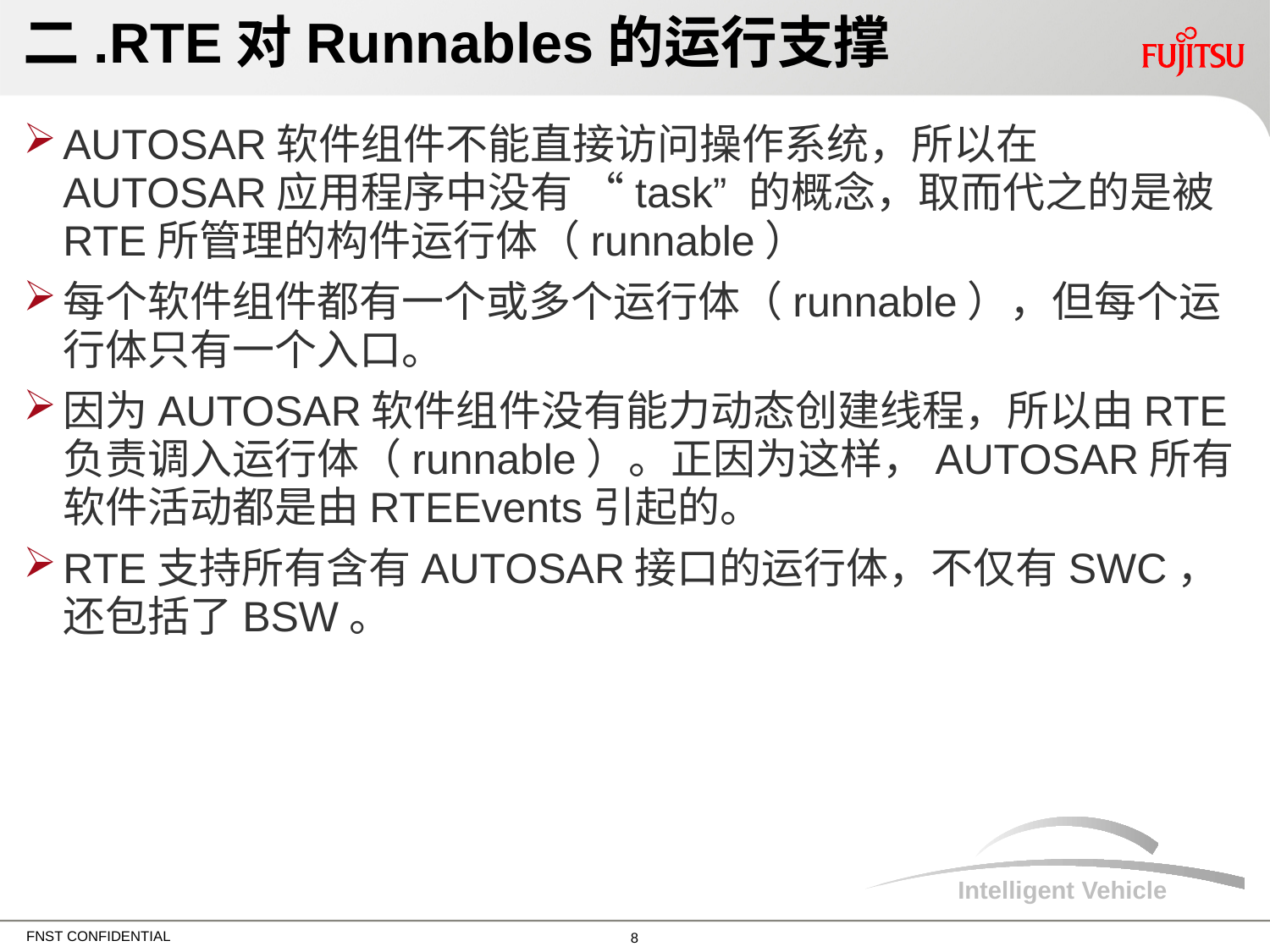

# 二.RTE对Runnables的运行支撑
AUTOSAR软件组件不能直接访问操作系统，所以在AUTOSAR应用程序中没有 “task” 的概念，取而代之的是被RTE所管理的构件运行体（runnable）
每个软件组件都有一个或多个运行体（runnable），但每个运行体只有一个入口。
因为AUTOSAR软件组件没有能力动态创建线程，所以由RTE负责调入运行体（runnable）。正因为这样，AUTOSAR所有软件活动都是由RTEEvents引起的。
RTE支持所有含有AUTOSAR接口的运行体，不仅有SWC，还包括了BSW。

8